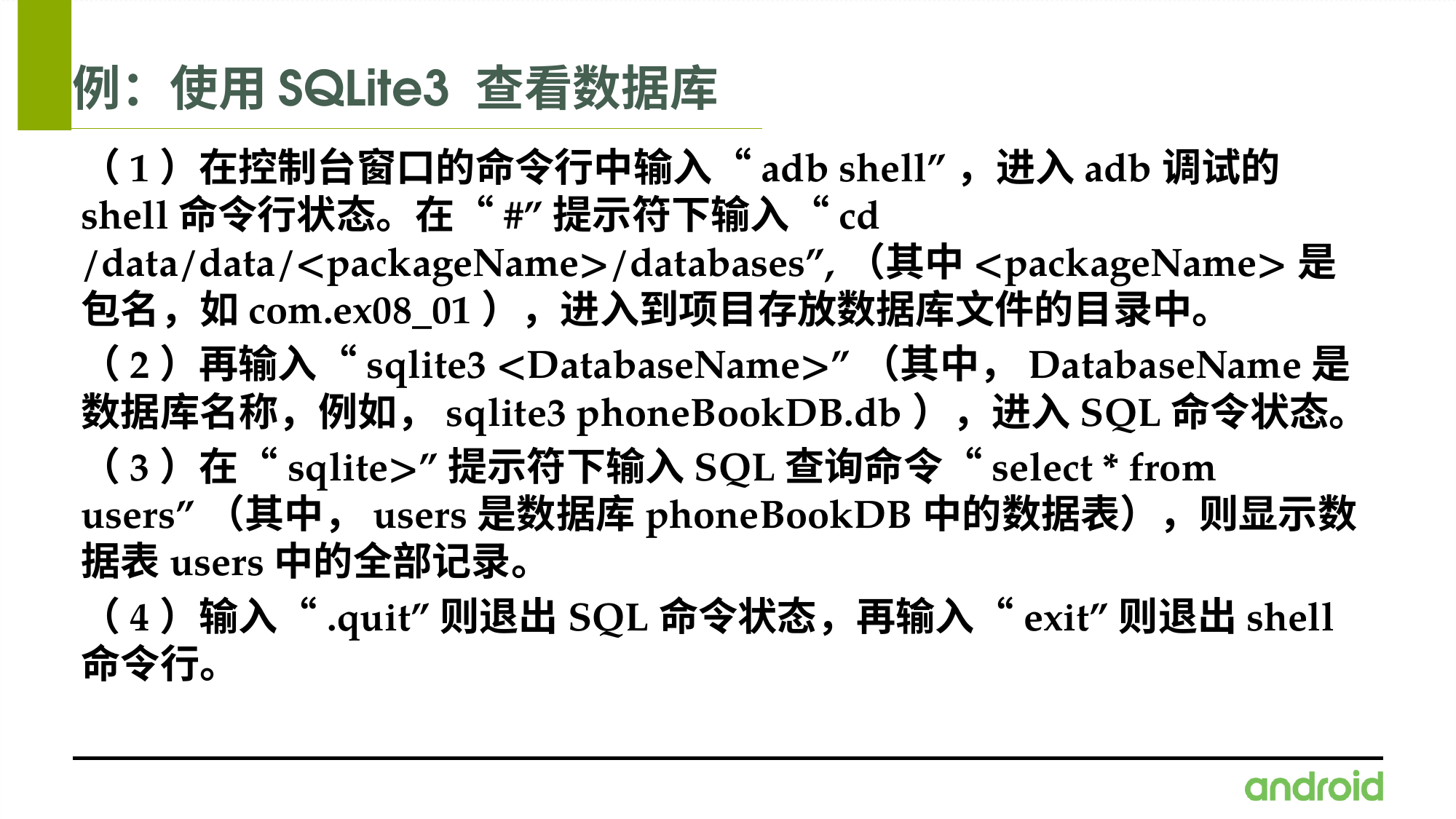

# 例：使用SQLite3 查看数据库
（1）在控制台窗口的命令行中输入“adb shell”，进入adb调试的shell命令行状态。在“#”提示符下输入“cd /data/data/<packageName>/databases”,（其中<packageName>是包名，如com.ex08_01），进入到项目存放数据库文件的目录中。
（2）再输入“sqlite3 <DatabaseName>”（其中，DatabaseName是数据库名称，例如，sqlite3 phoneBookDB.db），进入SQL命令状态。
（3）在“sqlite>”提示符下输入SQL查询命令“select * from users”（其中，users是数据库phoneBookDB中的数据表），则显示数据表users中的全部记录。
（4）输入“.quit”则退出SQL命令状态，再输入“exit”则退出shell命令行。